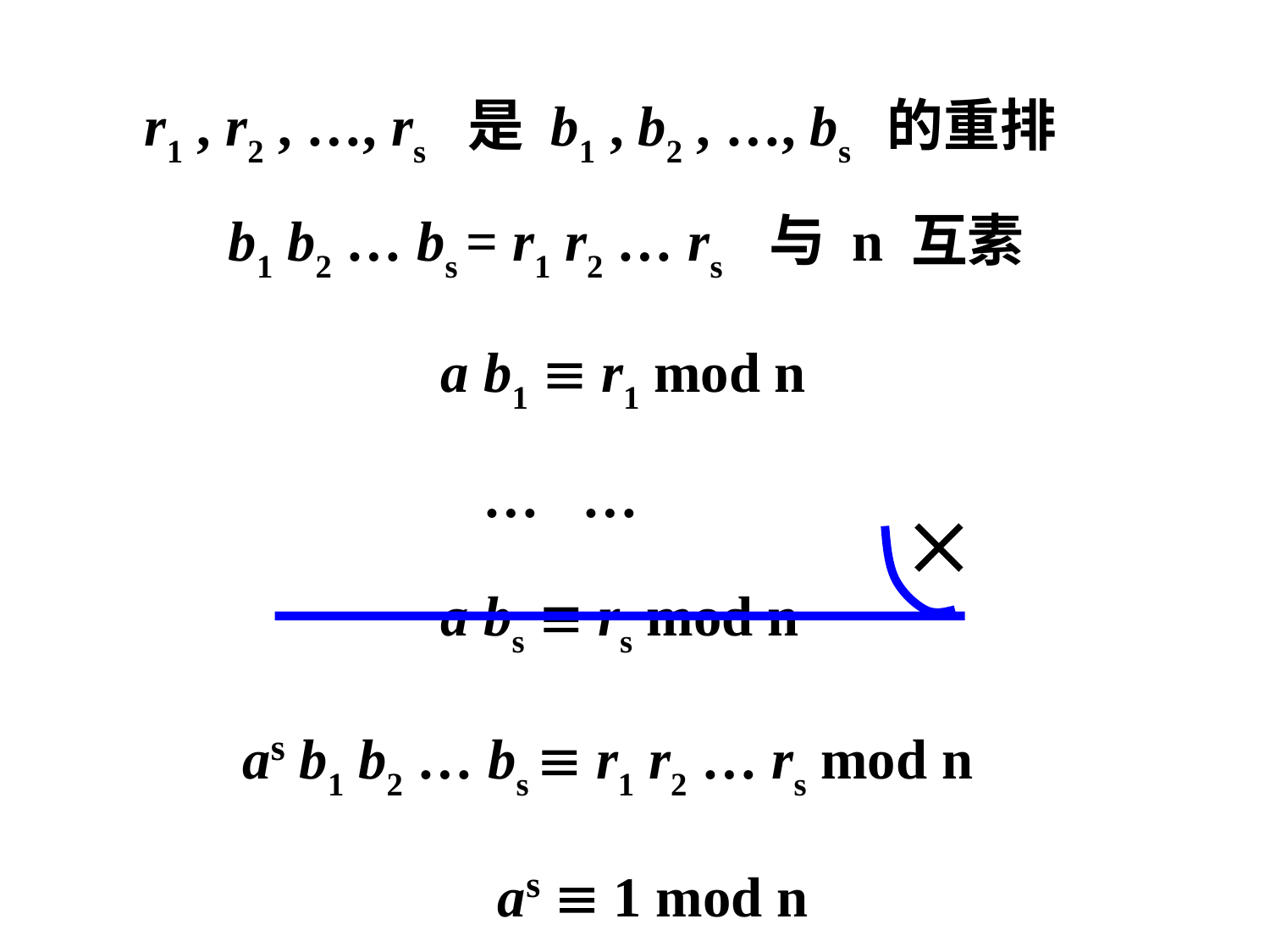

r1 , r2 , …, rs  是 b1 , b2 , …, bs  的重排
           b1 b2 … bs = r1 r2 … rs    与 n 互素
                          a b1 ≡ r1 mod n
                             …   …
                          a bs ≡ rs mod n
            as b1 b2 … bs ≡ r1 r2 … rs mod n
                              as ≡ 1 mod n
×